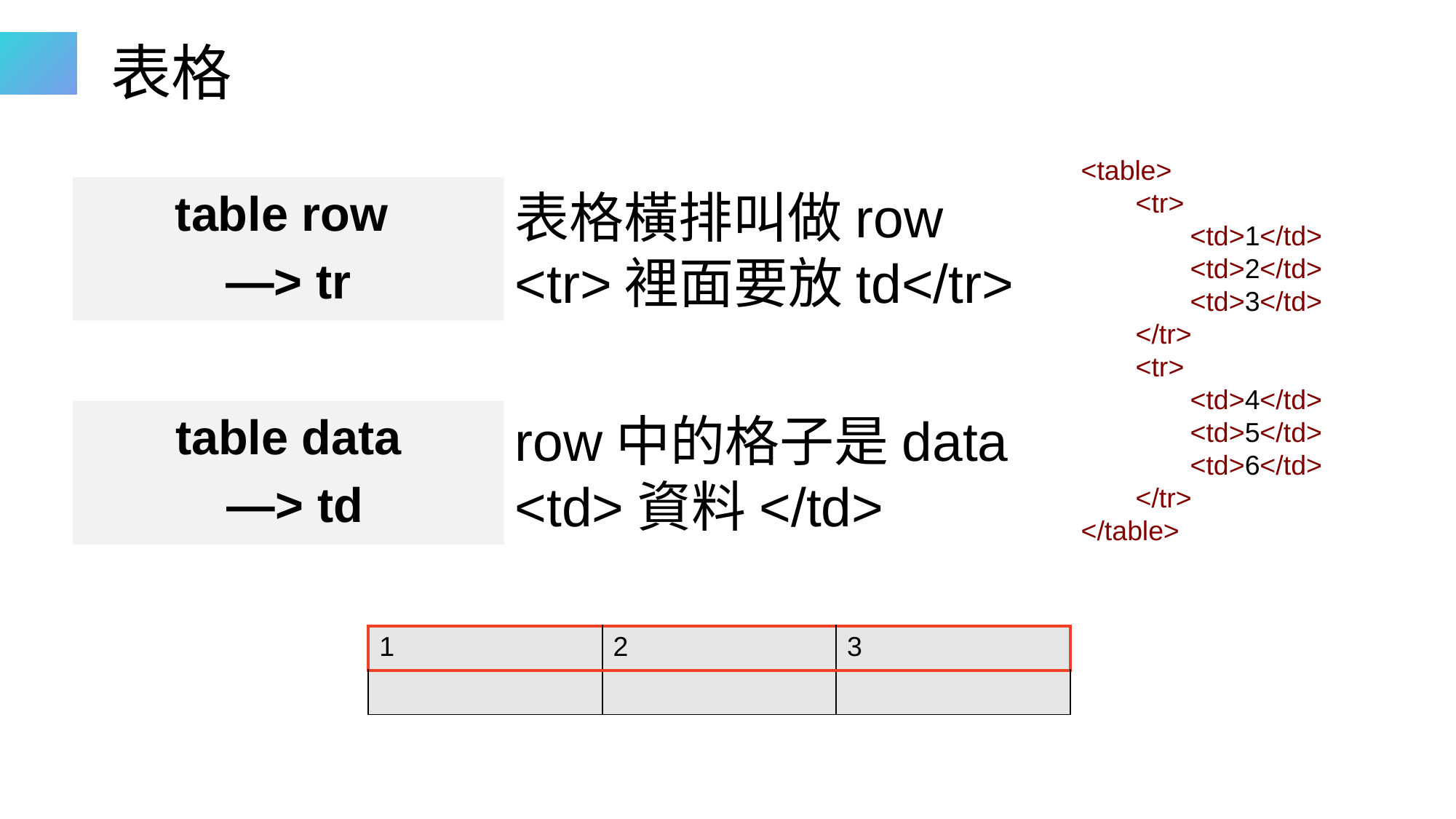

# 表格
<table>
<tr>
<td>1</td>
<td>2</td>
<td>3</td>
</tr>
<tr>
<td>4</td>
<td>5</td>
<td>6</td>
</tr>
</table>
table row
—> tr
表格橫排叫做row
<tr>裡面要放td</tr>
table data
 —> td
row中的格子是data
<td>資料</td>
| 1 | 2 | 3 |
| --- | --- | --- |
|  |  |  |
| 1 | 2 | 3 |
| --- | --- | --- |
|  |  |  |